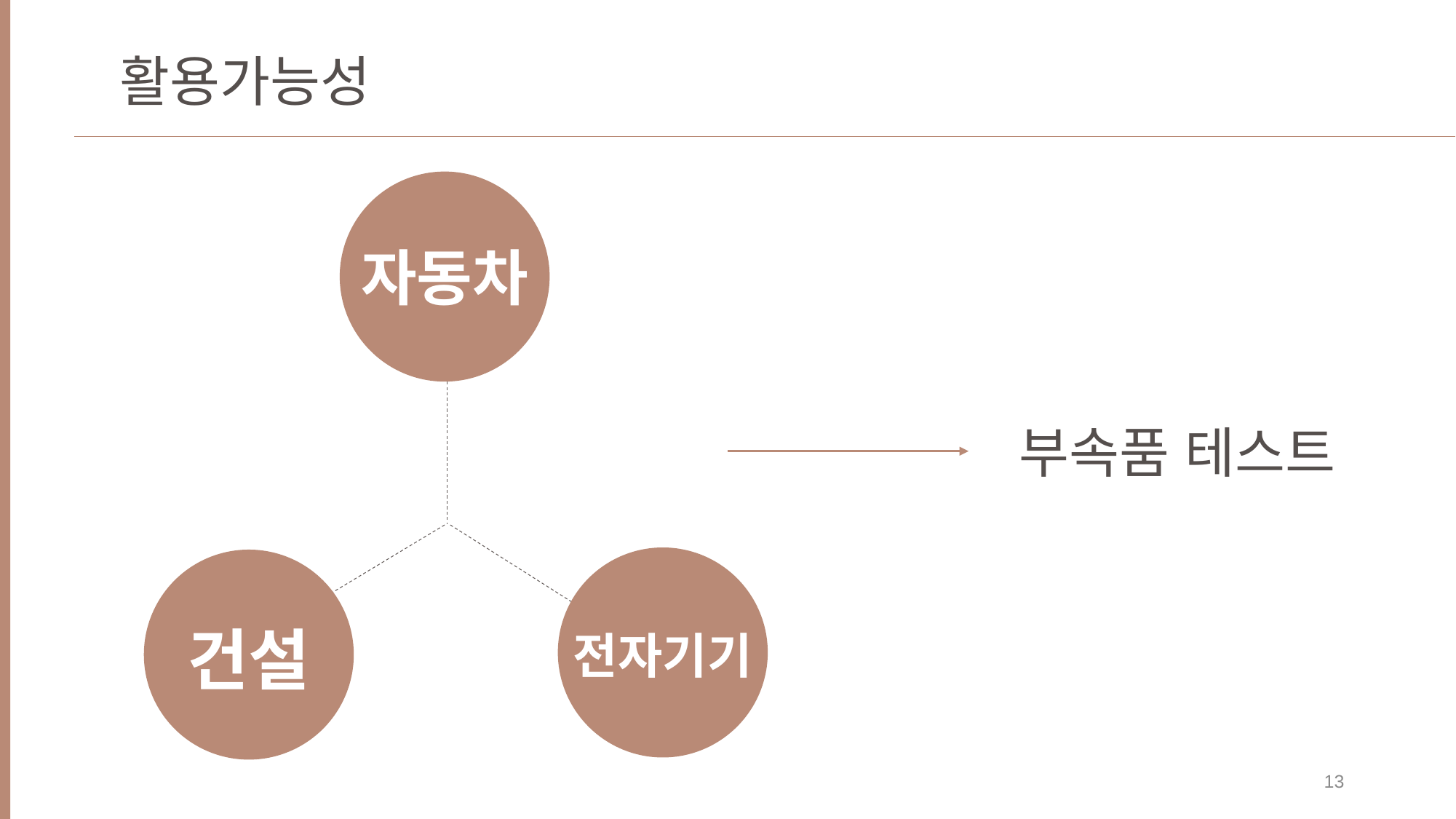

활용가능성

자동차
부속품 테스트

건설
전자기기
13